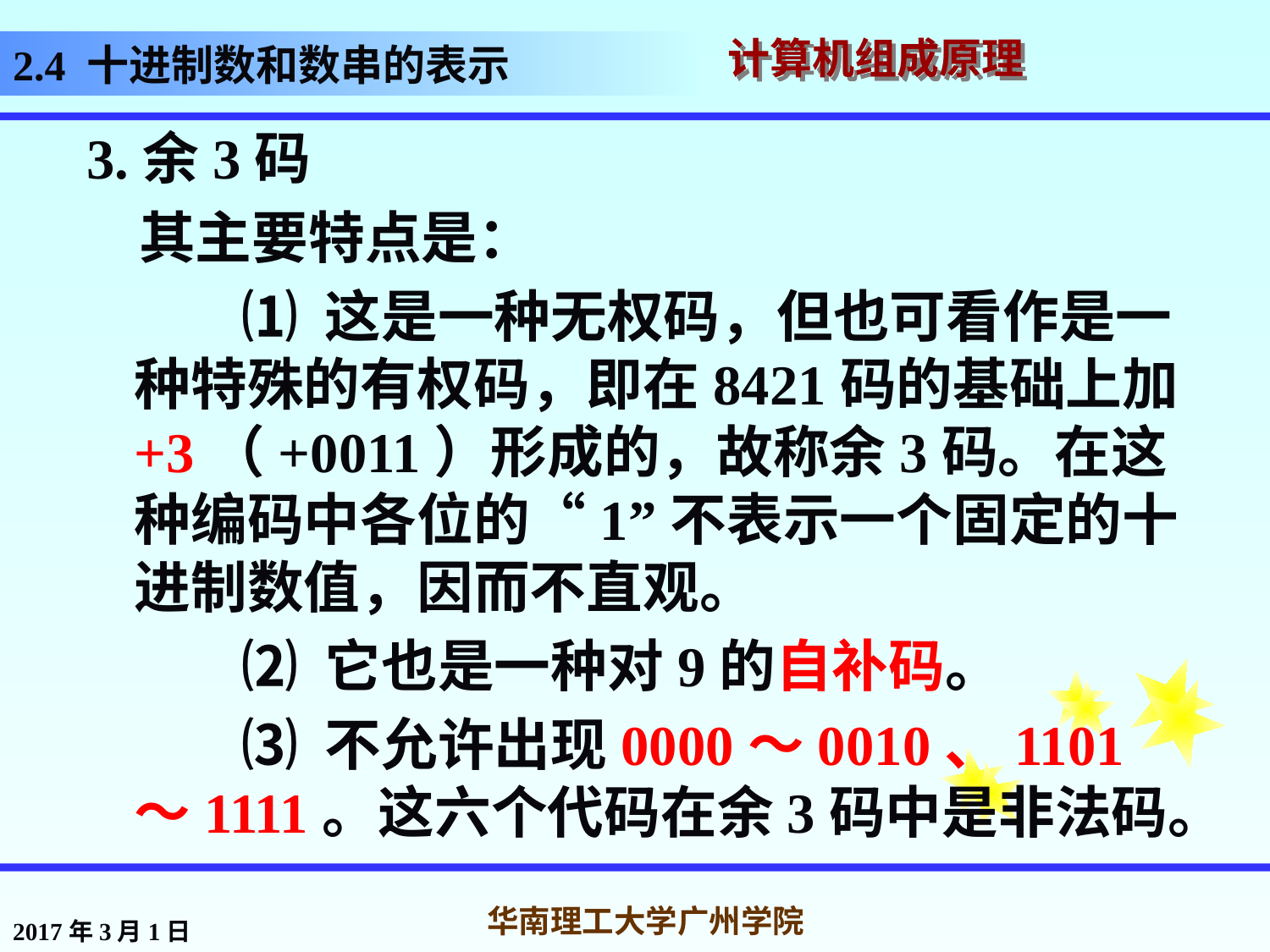

2.4 十进制数和数串的表示
3.余3码
   其主要特点是：
            ⑴ 这是一种无权码，但也可看作是一种特殊的有权码，即在8421码的基础上加+3（+0011）形成的，故称余3码。在这种编码中各位的“1”不表示一个固定的十进制数值，因而不直观。
            ⑵ 它也是一种对9的自补码。
            ⑶ 不允许出现0000～0010、1101～1111。这六个代码在余3码中是非法码。
2017年3月1日
华南理工大学广州学院